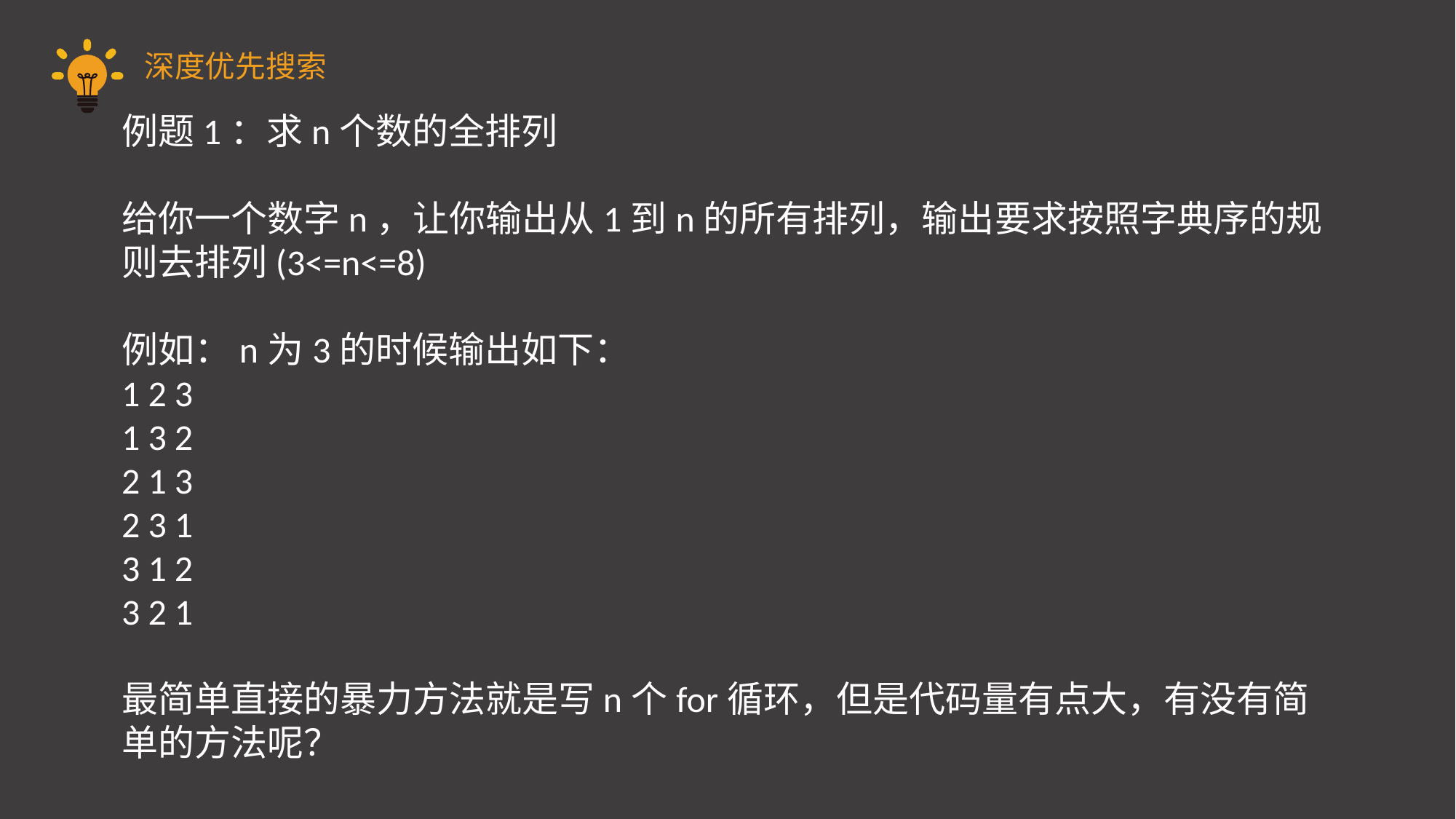

深度优先搜索
例题1：求n个数的全排列

给你一个数字n，让你输出从1到n的所有排列，输出要求按照字典序的规则去排列(3<=n<=8)

例如：n为3的时候输出如下：
1 2 3
1 3 2
2 1 3
2 3 1
3 1 2
3 2 1

最简单直接的暴力方法就是写n个for循环，但是代码量有点大，有没有简单的方法呢？